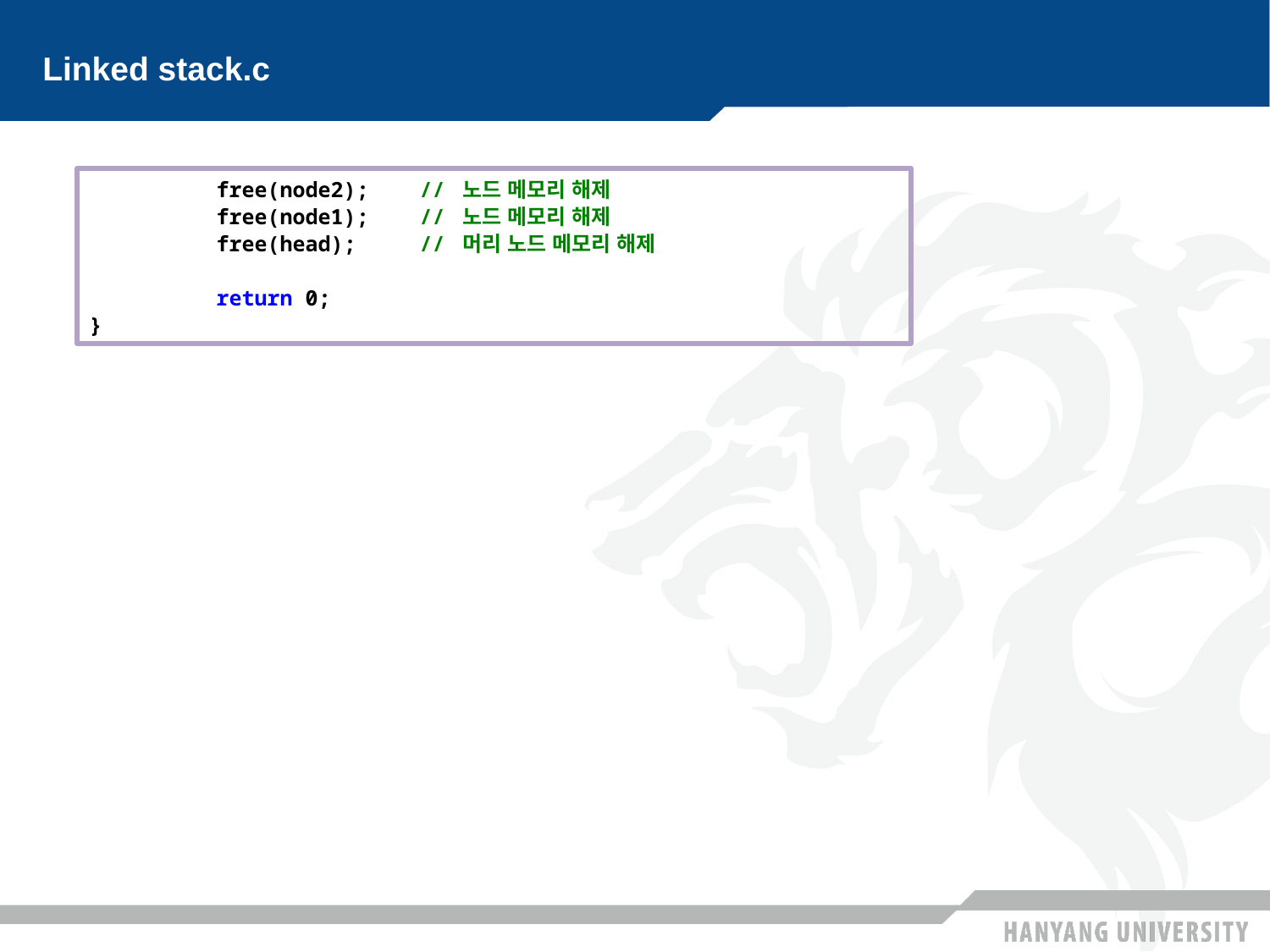

# Linked stack.c
	free(node2);    // 노드 메모리 해제
	free(node1);    // 노드 메모리 해제
	free(head);     // 머리 노드 메모리 해제

	return 0;
}